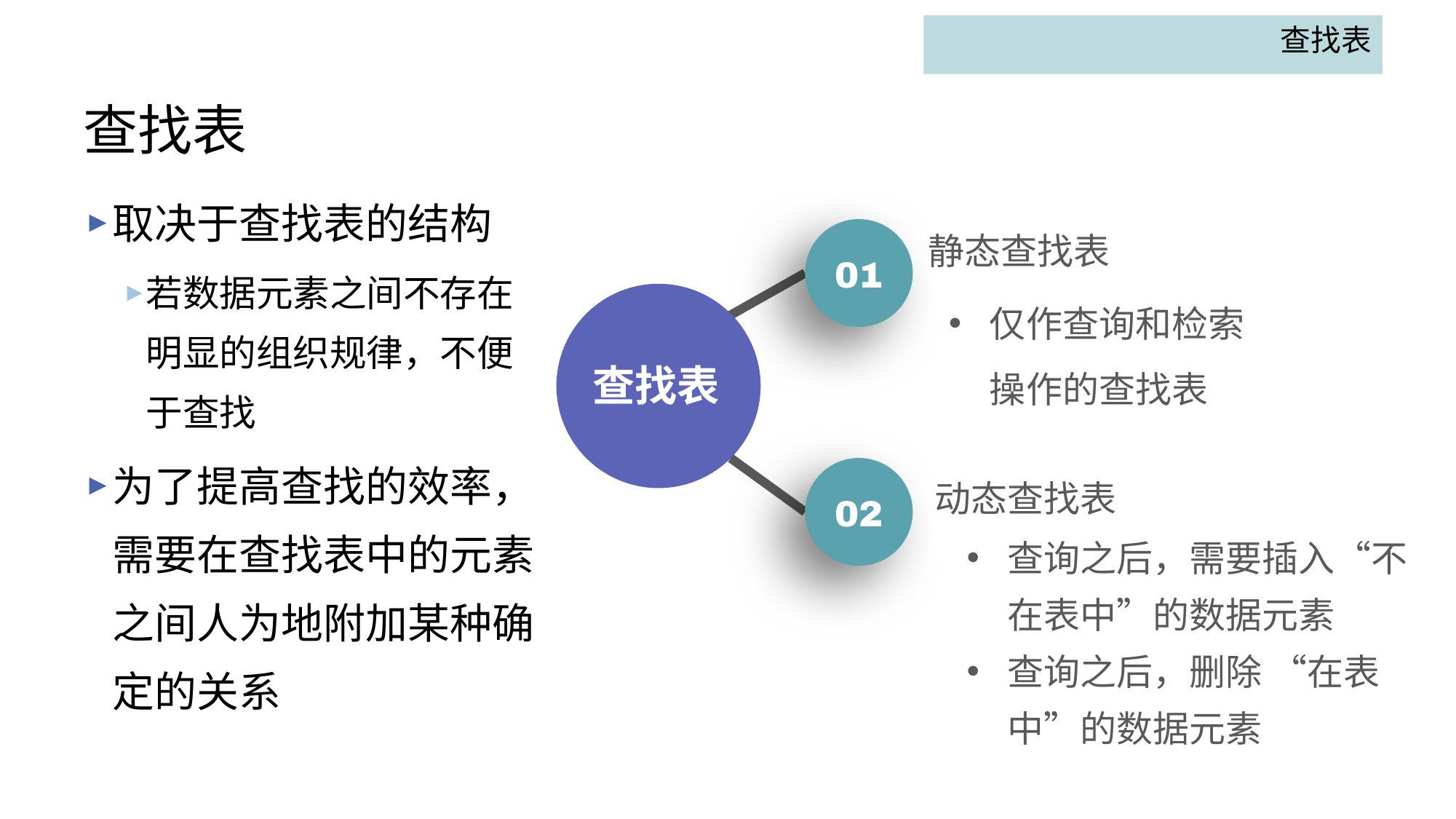

查找表
# 查找表
取决于查找表的结构
若数据元素之间不存在明显的组织规律，不便于查找
为了提高查找的效率， 需要在查找表中的元素之间人为地附加某种确定的关系
静态查找表
01
仅作查询和检索操作的查找表

查找表
动态查找表
02
查询之后，需要插入“不在表中”的数据元素
查询之后，删除 “在表中”的数据元素